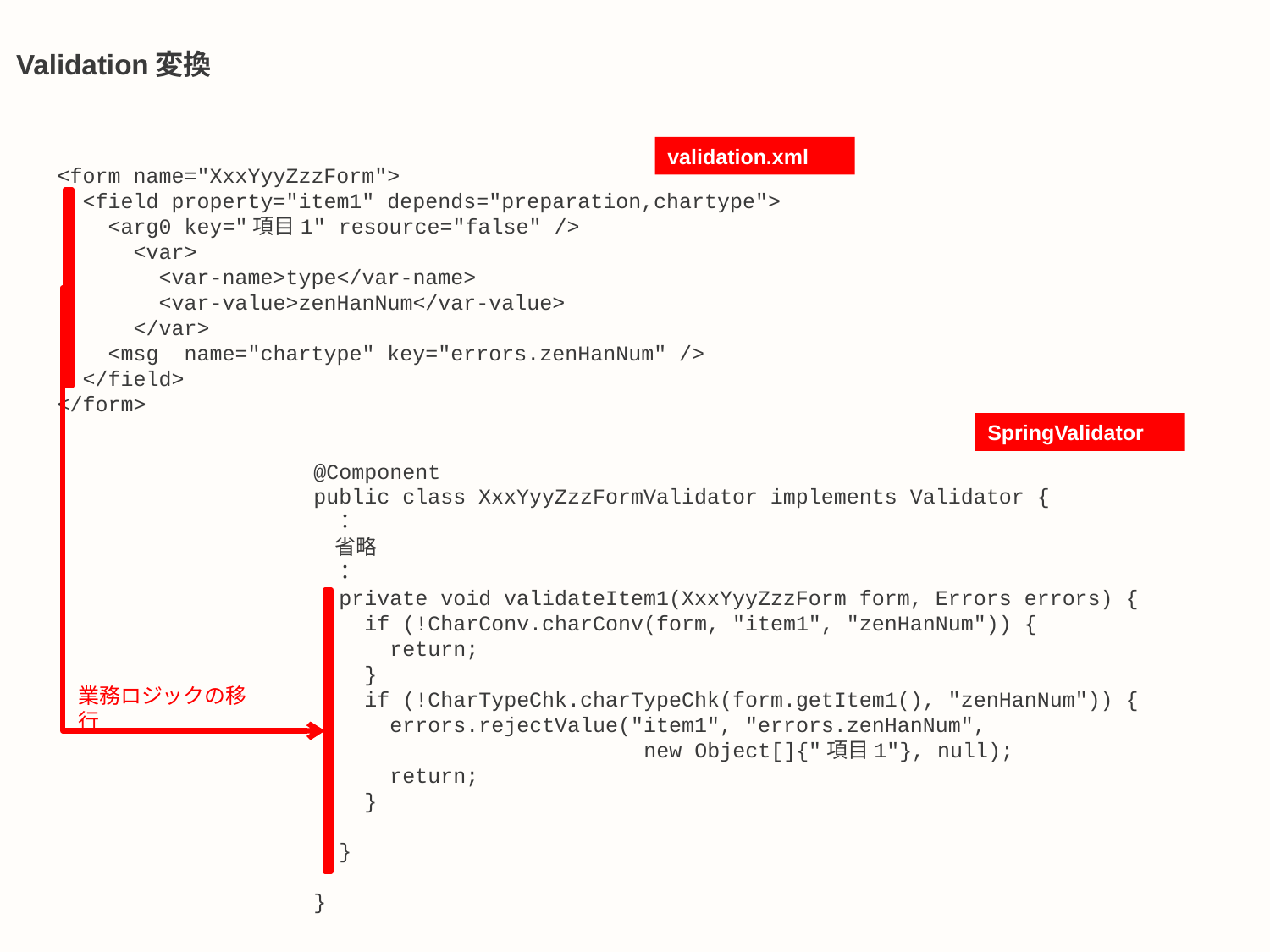

# Validation変換
validation.xml
<form name="XxxYyyZzzForm">
  <field property="item1" depends="preparation,chartype">
    <arg0 key="項目1" resource="false" />
      <var>
        <var-name>type</var-name>
        <var-value>zenHanNum</var-value>
      </var>
    <msg  name="chartype" key="errors.zenHanNum" />
  </field>
</form>

SpringValidator
@Component
public class XxxYyyZzzFormValidator implements Validator {
　：
　省略
　：
  private void validateItem1(XxxYyyZzzForm form, Errors errors) {
    if (!CharConv.charConv(form, "item1", "zenHanNum")) {
      return;
    }
    if (!CharTypeChk.charTypeChk(form.getItem1(), "zenHanNum")) {
      errors.rejectValue("item1", "errors.zenHanNum",
                          new Object[]{"項目1"}, null);
      return;
    }

  }

}

業務ロジックの移行